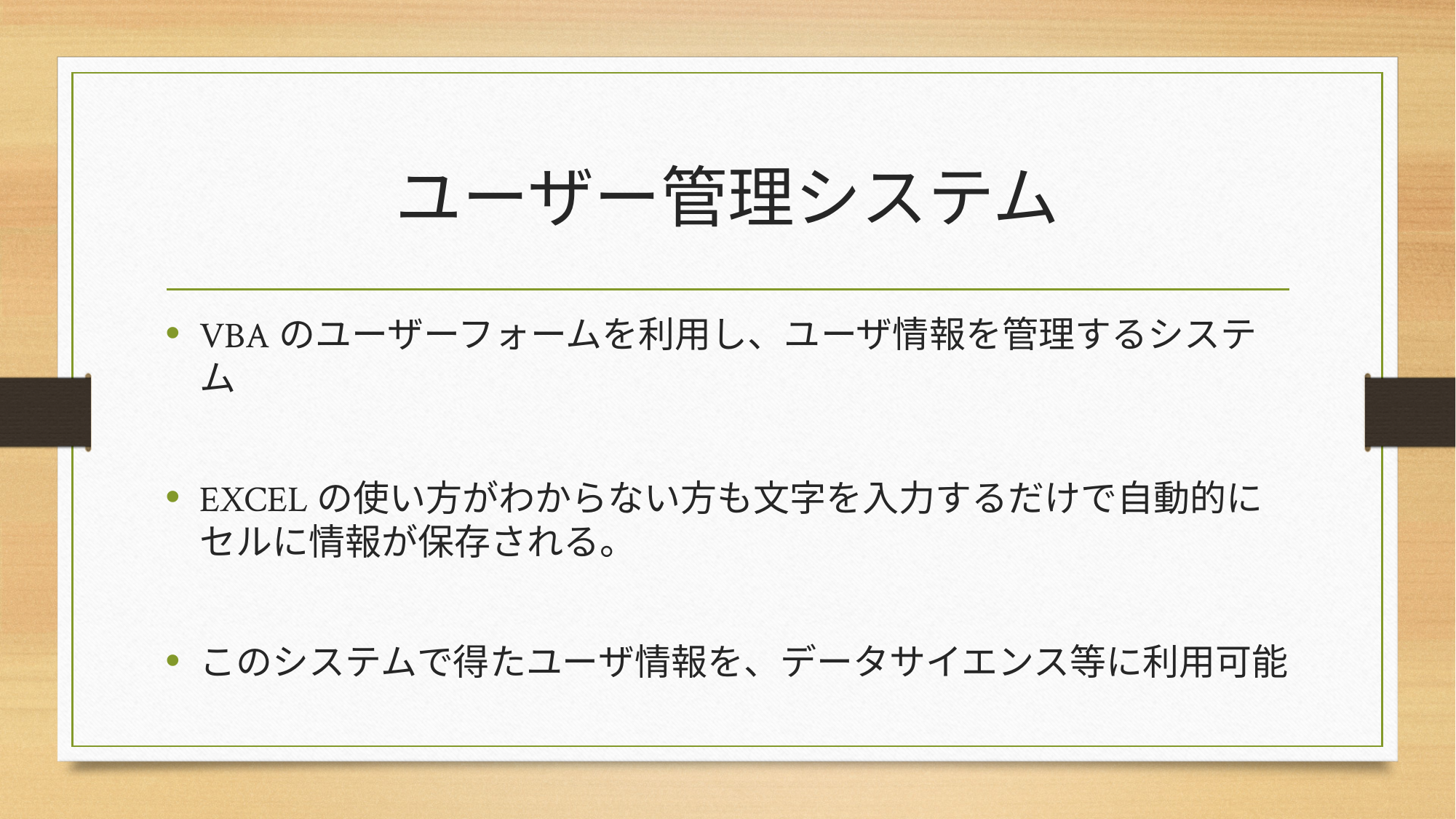

# ユーザー管理システム
VBAのユーザーフォームを利用し、ユーザ情報を管理するシステム

EXCELの使い方がわからない方も文字を入力するだけで自動的にセルに情報が保存される。

このシステムで得たユーザ情報を、データサイエンス等に利用可能